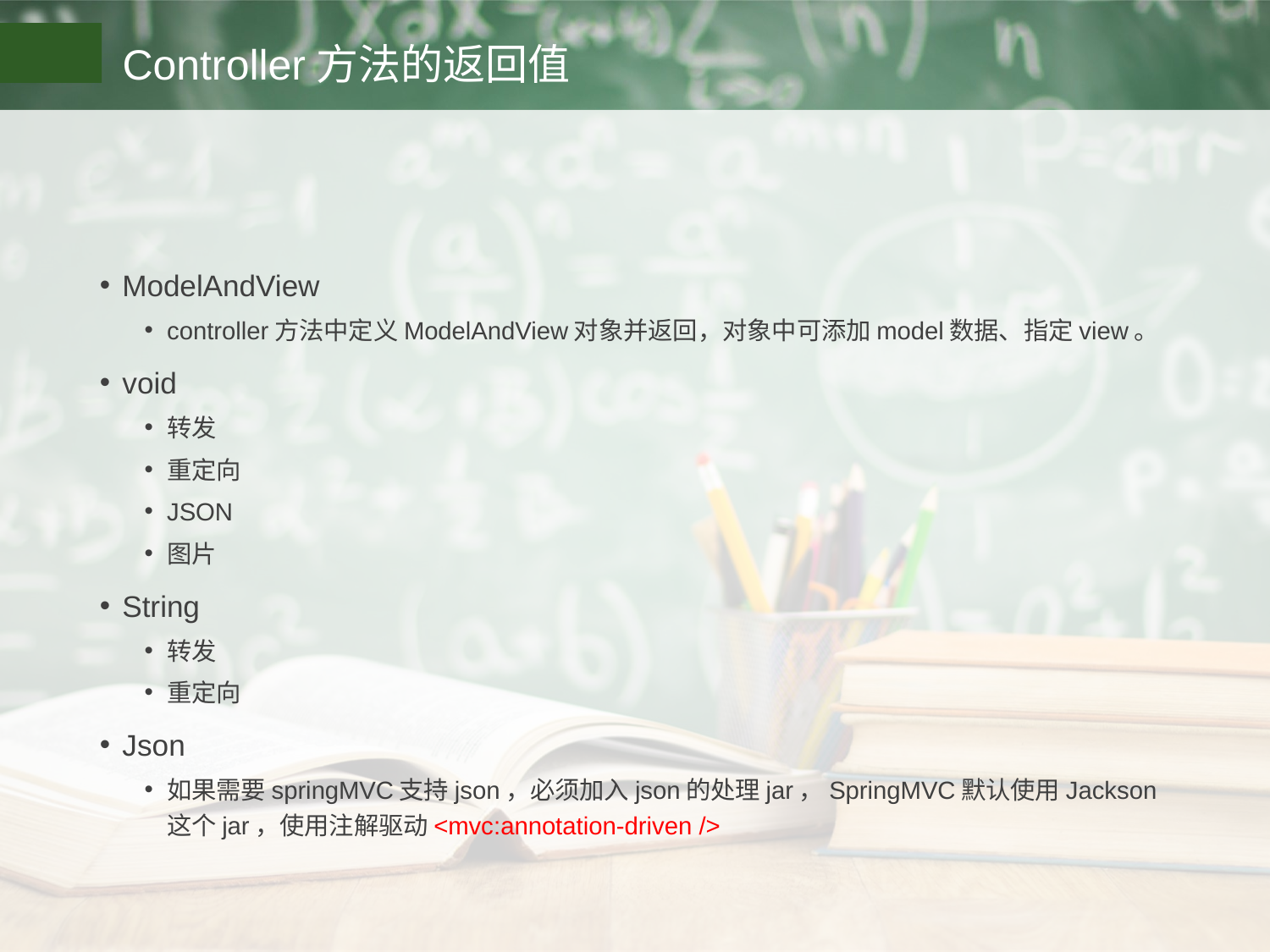

# Controller方法的返回值
ModelAndView
controller方法中定义ModelAndView对象并返回，对象中可添加model数据、指定view。
void
转发
重定向
JSON
图片
String
转发
重定向
Json
如果需要springMVC支持json，必须加入json的处理jar，SpringMVC默认使用Jackson这个jar，使用注解驱动<mvc:annotation-driven />